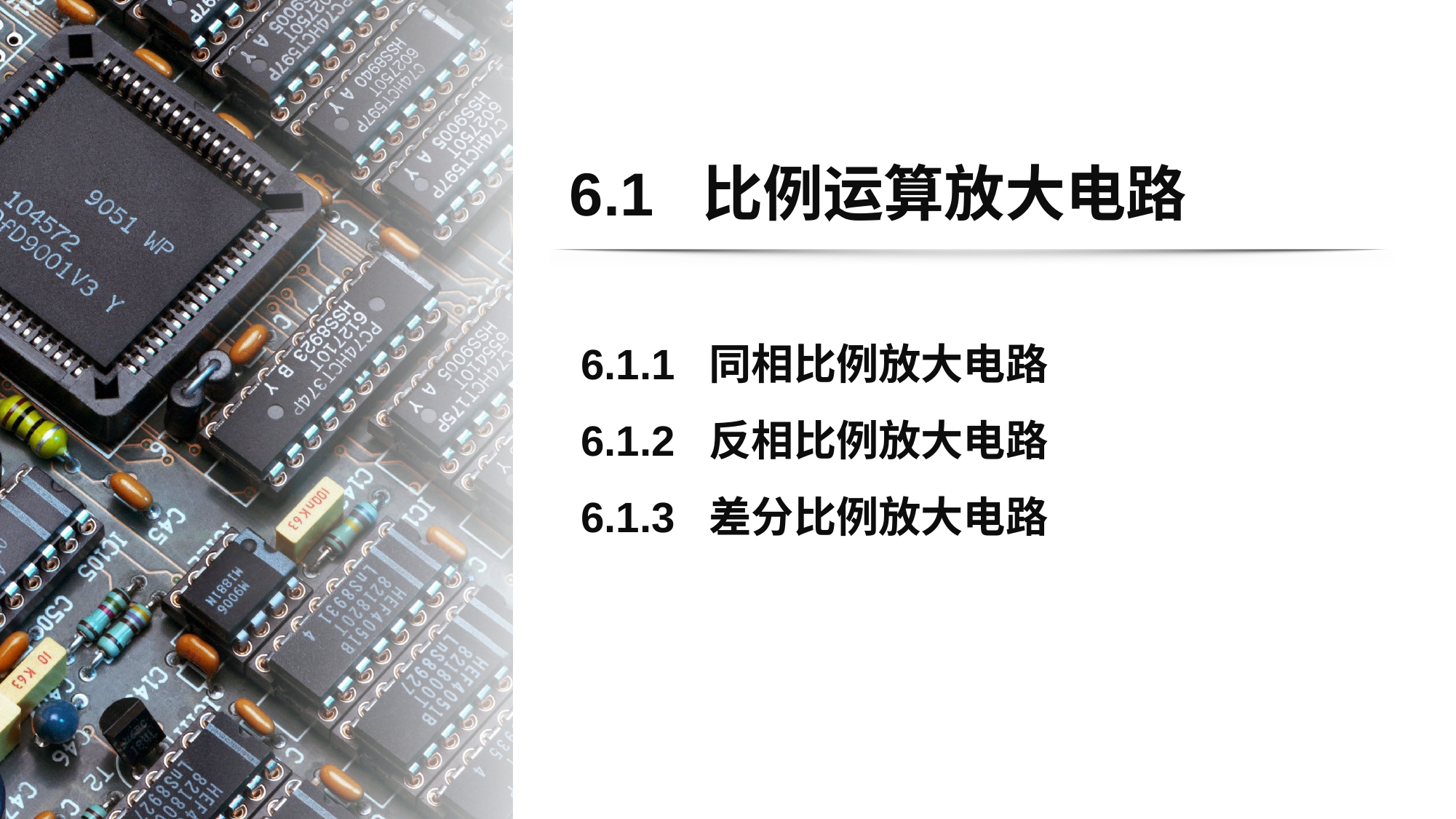

# 6.1  比例运算放大电路
6.1.1  同相比例放大电路
6.1.2  反相比例放大电路
6.1.3  差分比例放大电路